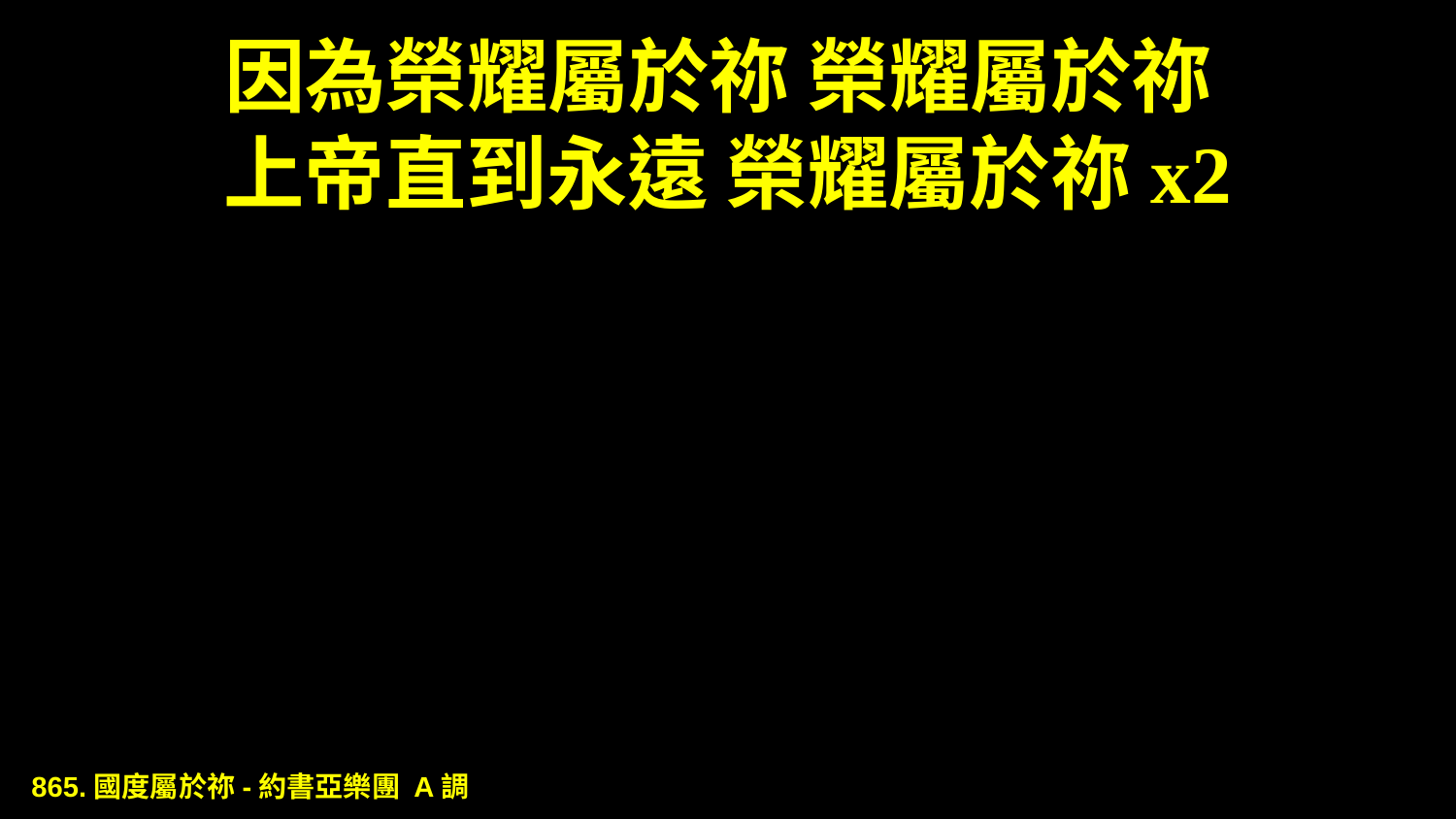

# 因為榮耀屬於祢 榮耀屬於祢 上帝直到永遠 榮耀屬於祢x2
865.國度屬於祢-約書亞樂團 A調